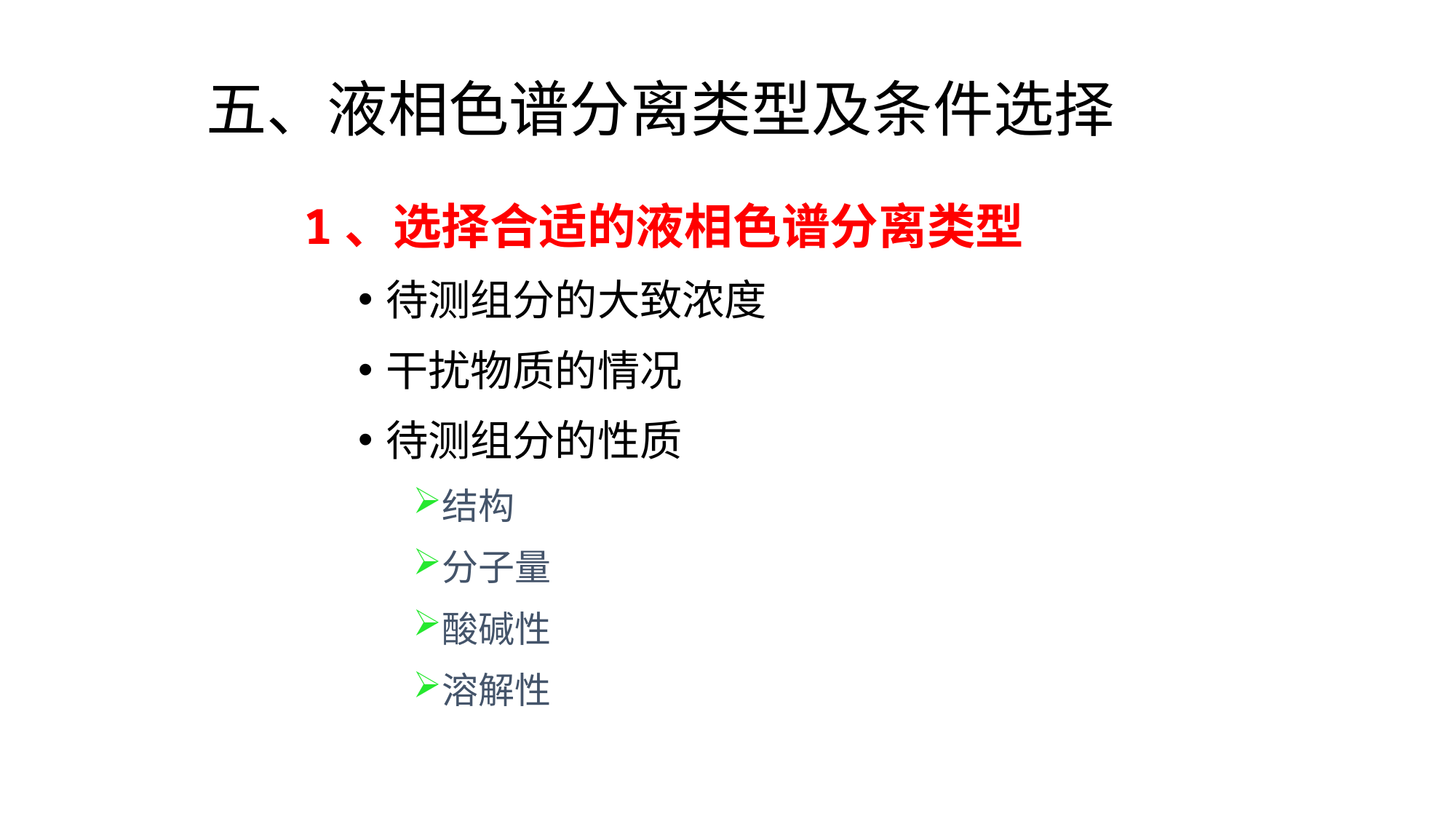

五、液相色谱分离类型及条件选择
1、选择合适的液相色谱分离类型
待测组分的大致浓度
干扰物质的情况
待测组分的性质
结构
分子量
酸碱性
溶解性